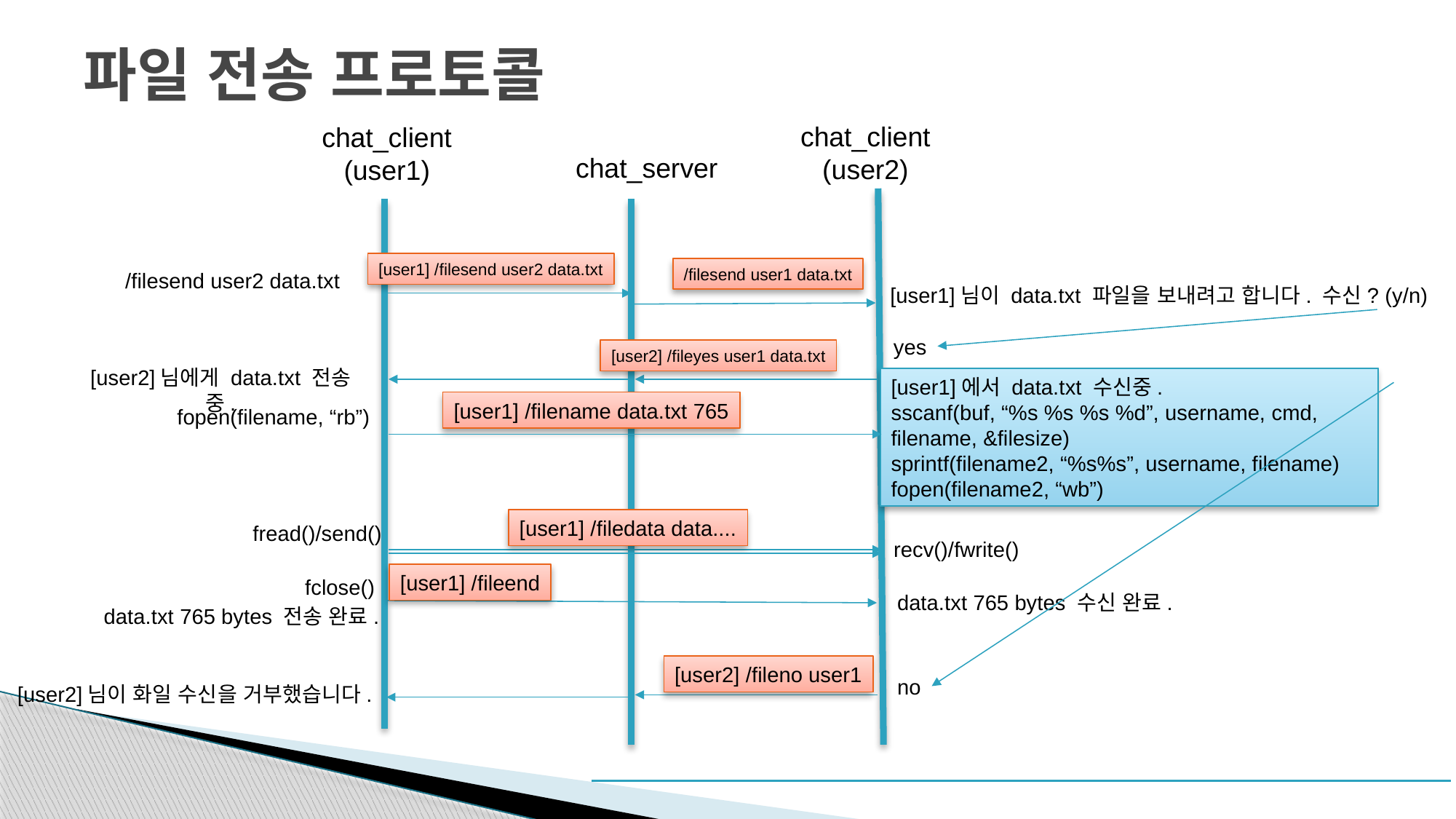

# 파일 전송 프로토콜
chat_client
(user2)
chat_client
(user1)
chat_server
[user1] /filesend user2 data.txt
/filesend user1 data.txt
/filesend user2 data.txt
[user1]님이 data.txt 파일을 보내려고 합니다. 수신? (y/n)
yes
[user2] /fileyes user1 data.txt
[user2]님에게 data.txt 전송중.
[user1]에서 data.txt 수신중.
sscanf(buf, “%s %s %s %d”, username, cmd, filename, &filesize)
sprintf(filename2, “%s%s”, username, filename)
fopen(filename2, “wb”)
[user1] /filename data.txt 765
fopen(filename, “rb”)
[user1] /filedata data....
fread()/send()
recv()/fwrite()
[user1] /fileend
fclose()
data.txt 765 bytes 수신 완료.
data.txt 765 bytes 전송 완료.
[user2] /fileno user1
no
[user2]님이 화일 수신을 거부했습니다.